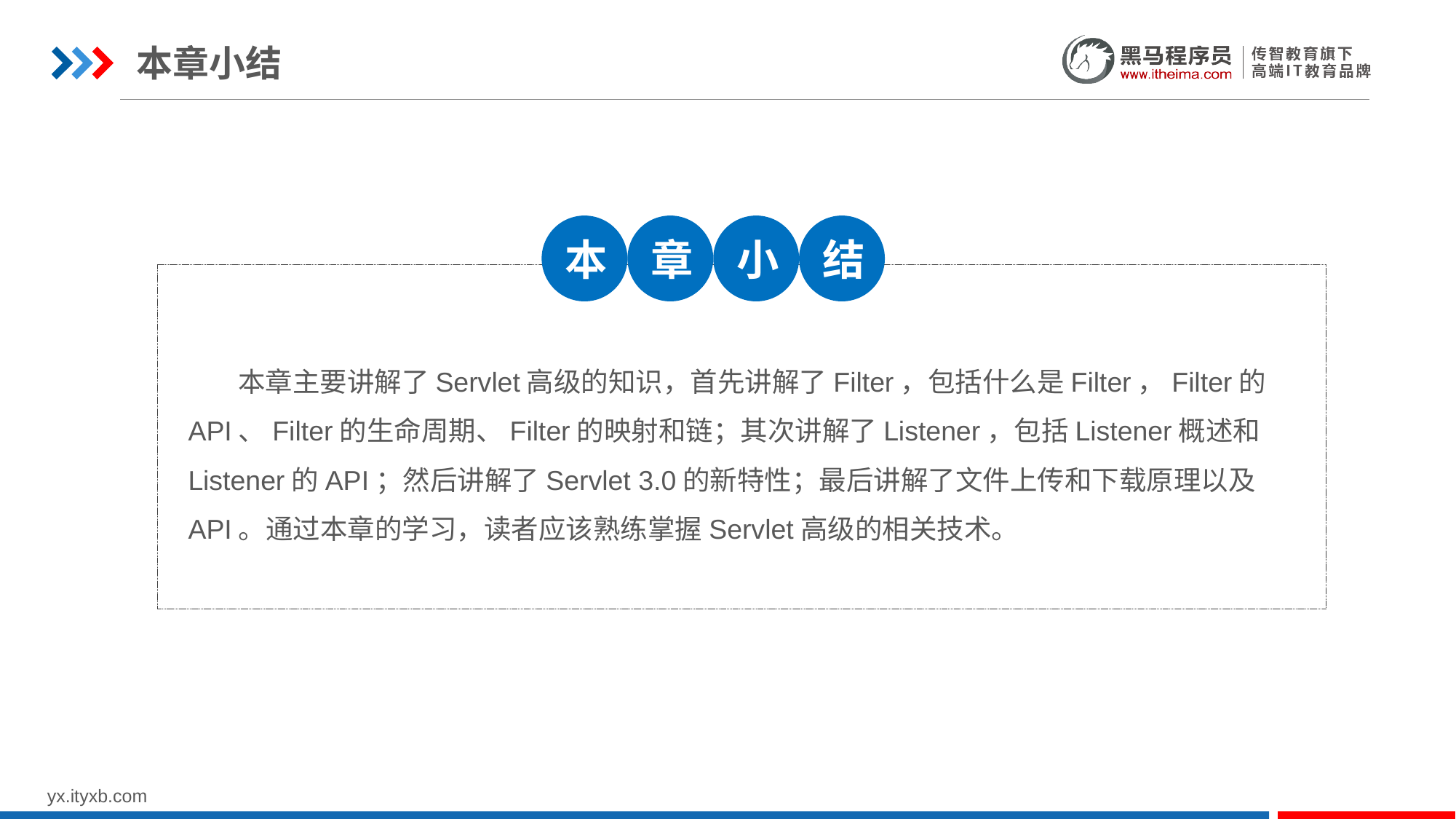

本章小结
本
章
小
结

       本章主要讲解了Servlet高级的知识，首先讲解了Filter，包括什么是Filter，Filter的API、Filter的生命周期、Filter的映射和链；其次讲解了Listener，包括Listener概述和Listener的API；然后讲解了Servlet 3.0的新特性；最后讲解了文件上传和下载原理以及API。通过本章的学习，读者应该熟练掌握Servlet高级的相关技术。